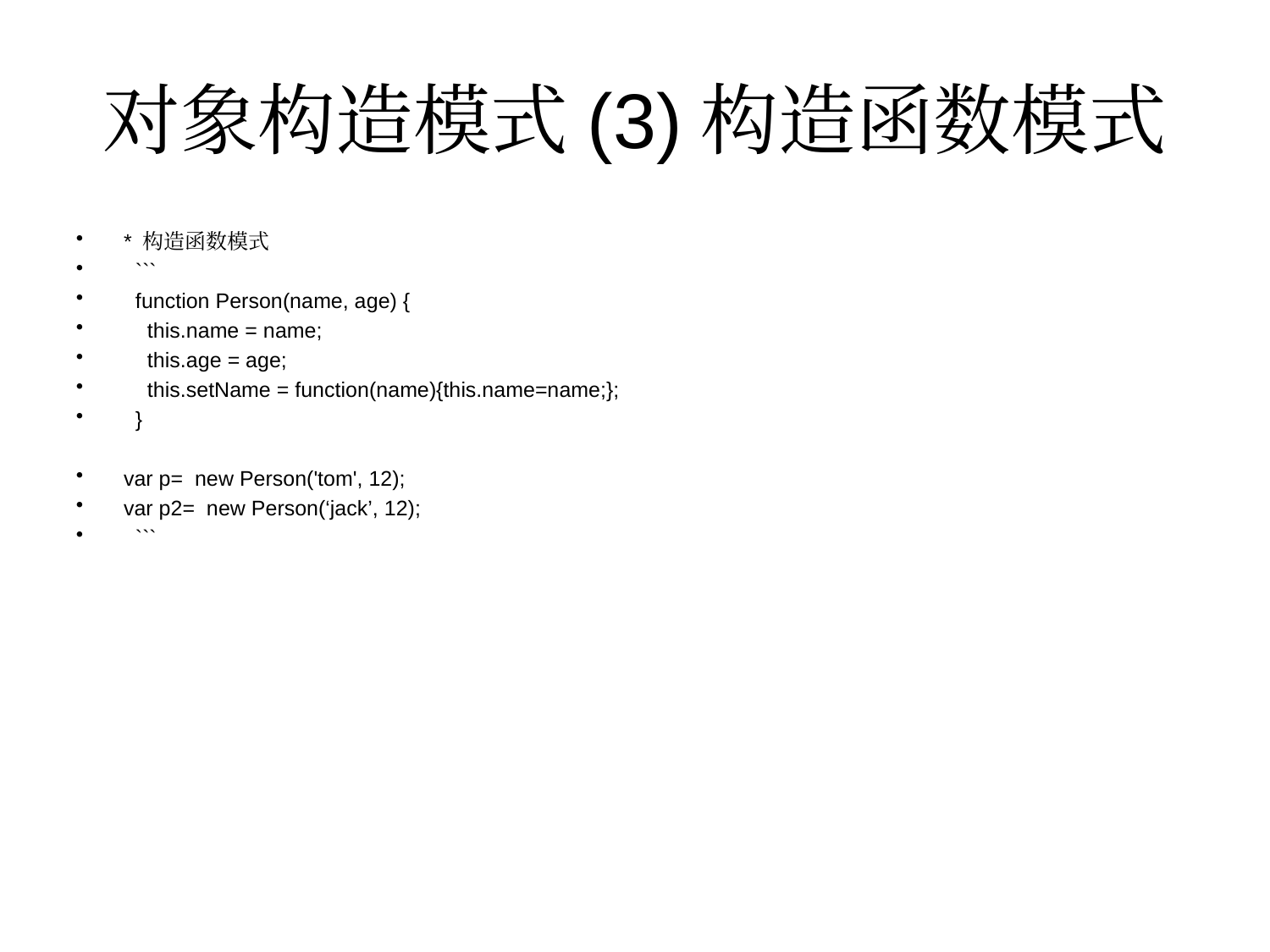

# 对象构造模式(3)构造函数模式
* 构造函数模式
  ```
  function Person(name, age) {
    this.name = name;
    this.age = age;
    this.setName = function(name){this.name=name;};
  }

var p=  new Person('tom', 12);
var p2=  new Person(‘jack’, 12);
  ```